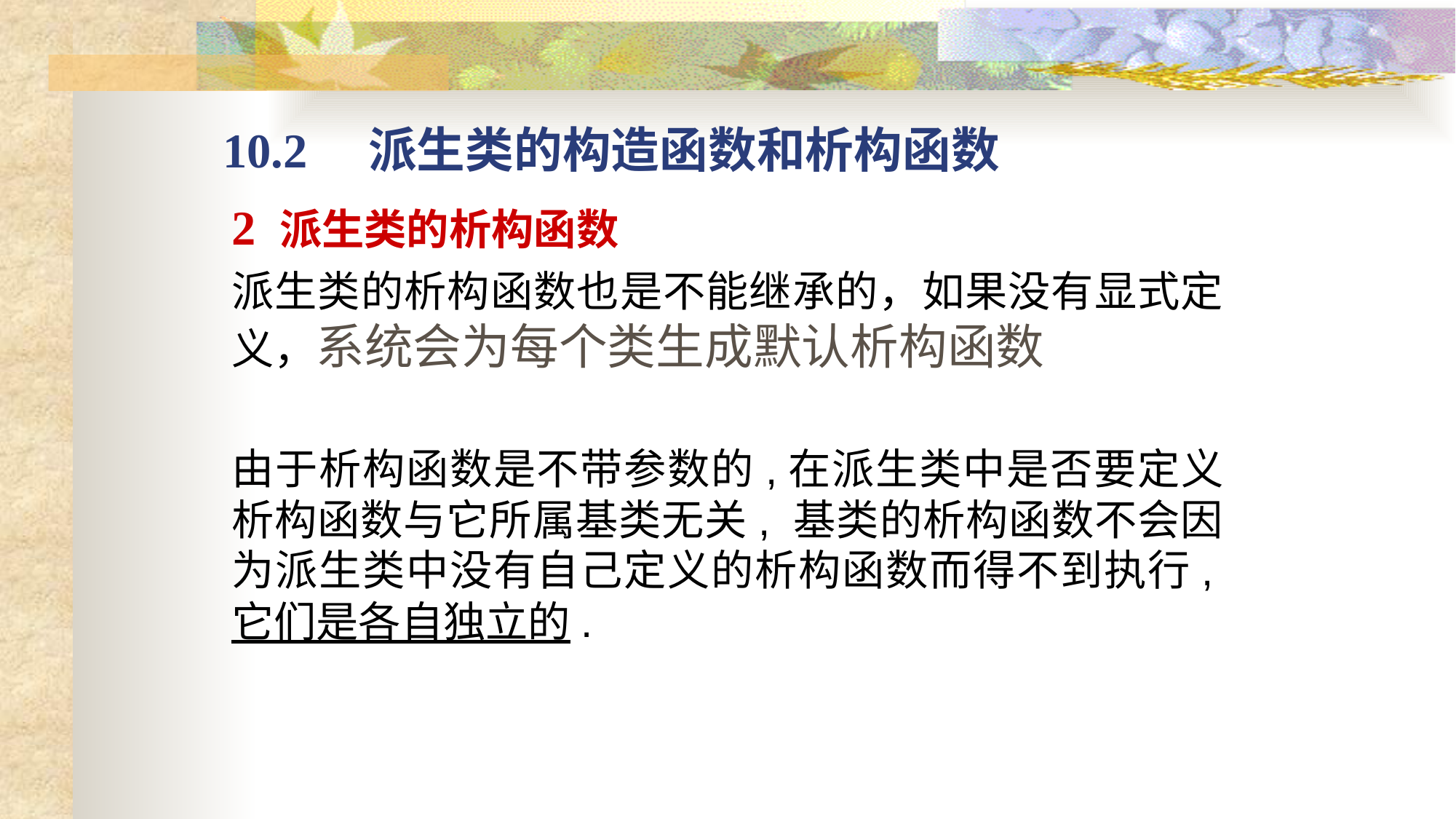

# 10.2    派生类的构造函数和析构函数
2 派生类的析构函数
派生类的析构函数也是不能继承的，如果没有显式定义，系统会为每个类生成默认析构函数

由于析构函数是不带参数的,在派生类中是否要定义析构函数与它所属基类无关, 基类的析构函数不会因为派生类中没有自己定义的析构函数而得不到执行,它们是各自独立的.